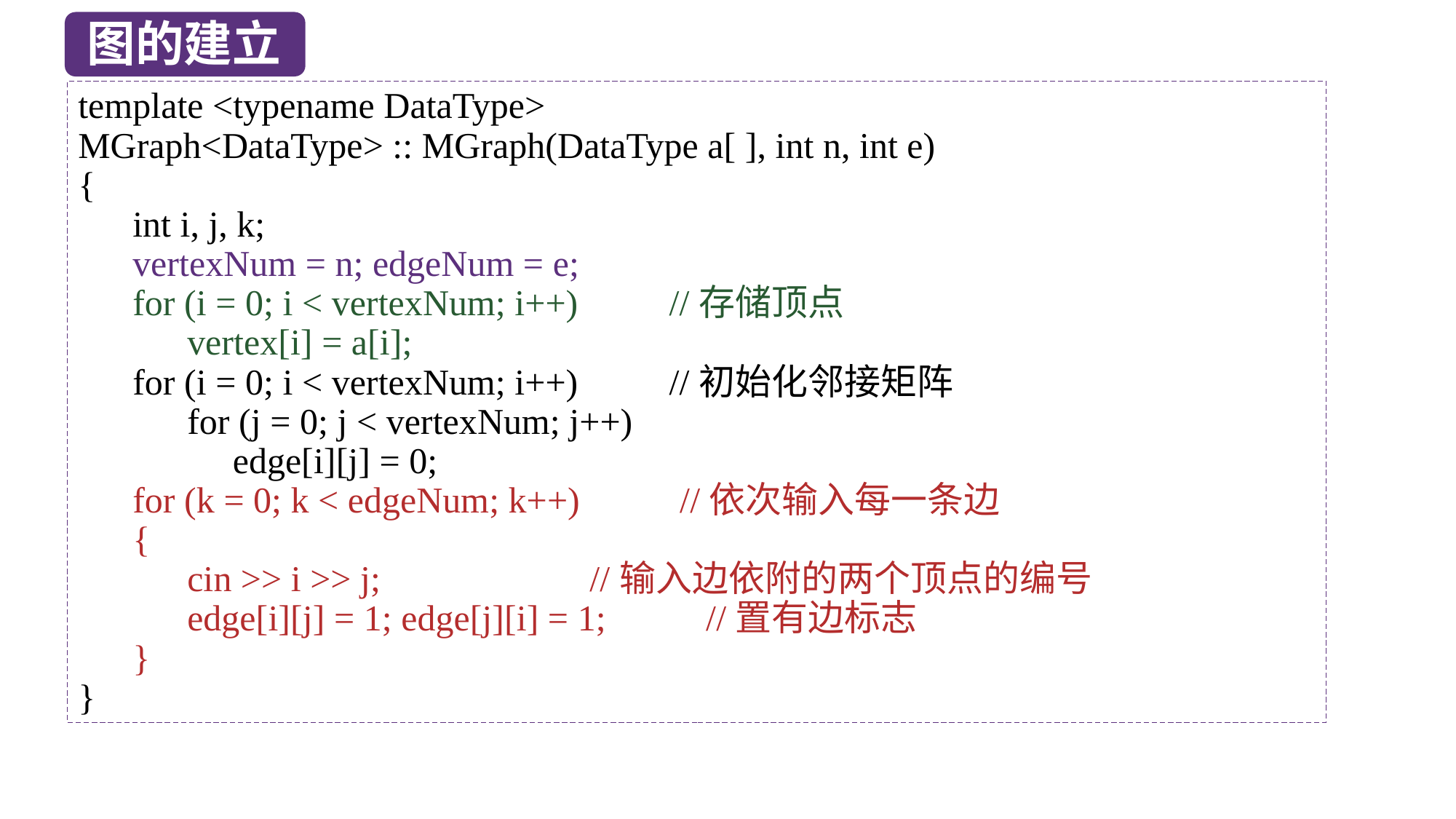

图的建立

template <typename DataType>
MGraph<DataType> :: MGraph(DataType a[ ], int n, int e)
{
      int i, j, k;
      vertexNum = n; edgeNum = e;
      for (i = 0; i < vertexNum; i++)          //存储顶点
            vertex[i] = a[i];
      for (i = 0; i < vertexNum; i++)          //初始化邻接矩阵
            for (j = 0; j < vertexNum; j++)
                 edge[i][j] = 0;
      for (k = 0; k < edgeNum; k++)           //依次输入每一条边
      {
            cin >> i >> j;                       //输入边依附的两个顶点的编号
            edge[i][j] = 1; edge[j][i] = 1;           //置有边标志
      }
}